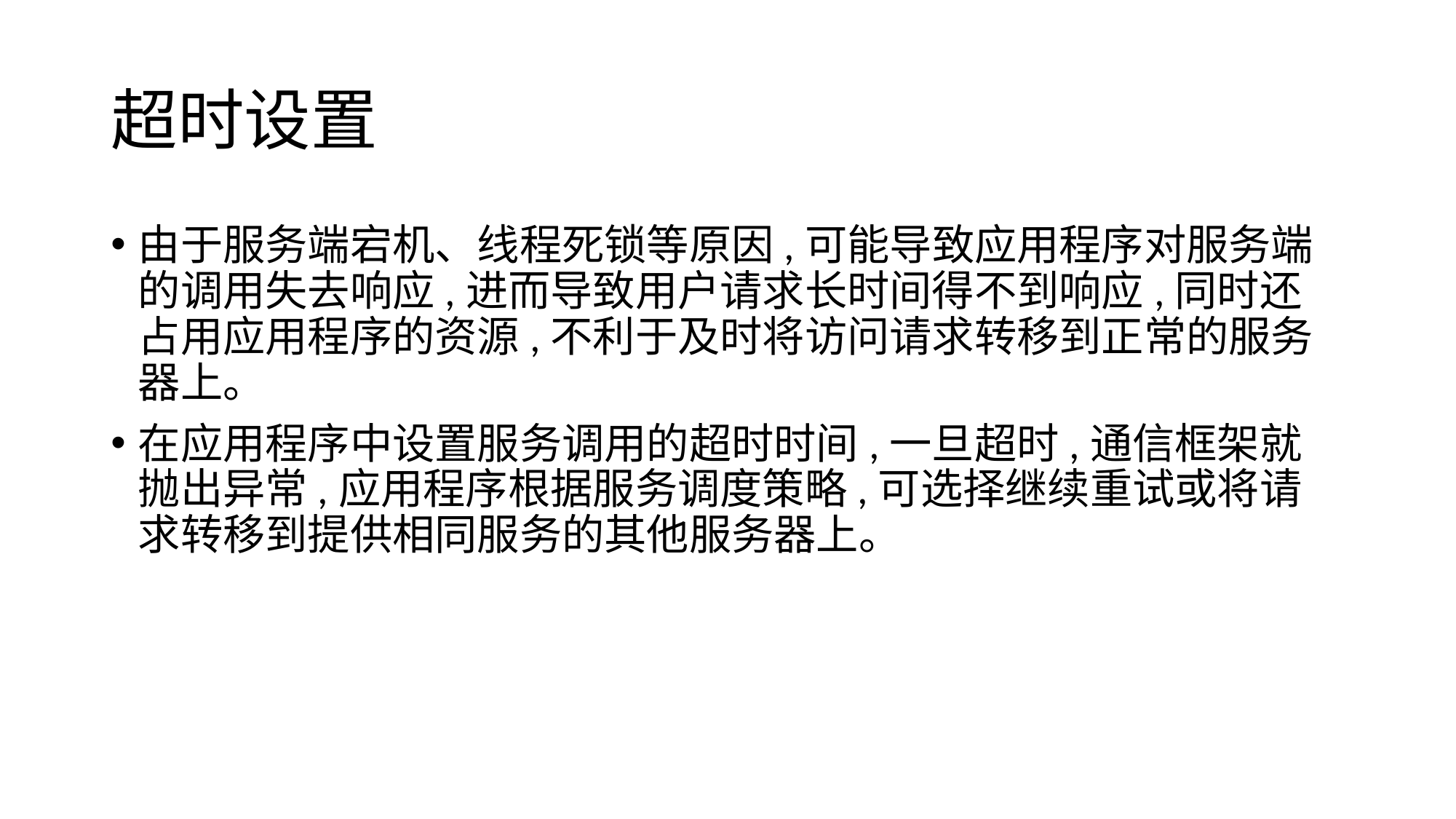

# 超时设置
由于服务端宕机、线程死锁等原因,可能导致应用程序对服务端的调用失去响应,进而导致用户请求长时间得不到响应,同时还占用应用程序的资源,不利于及时将访问请求转移到正常的服务器上。
在应用程序中设置服务调用的超时时间,一旦超时,通信框架就抛出异常,应用程序根据服务调度策略,可选择继续重试或将请求转移到提供相同服务的其他服务器上。